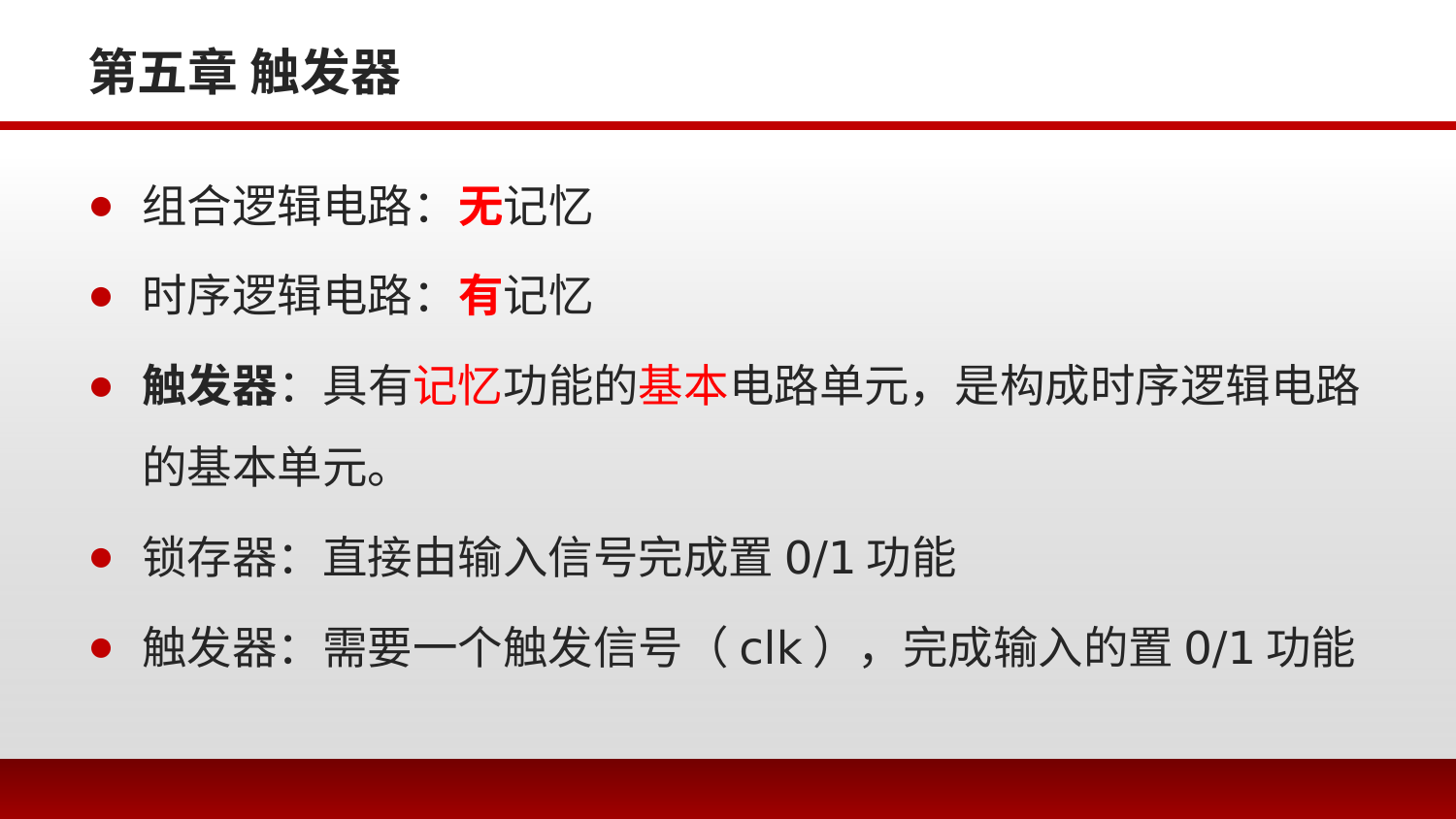

# 第五章 触发器
组合逻辑电路：无记忆
时序逻辑电路：有记忆
触发器：具有记忆功能的基本电路单元，是构成时序逻辑电路的基本单元。
锁存器：直接由输入信号完成置0/1功能
触发器：需要一个触发信号（clk），完成输入的置0/1功能

3